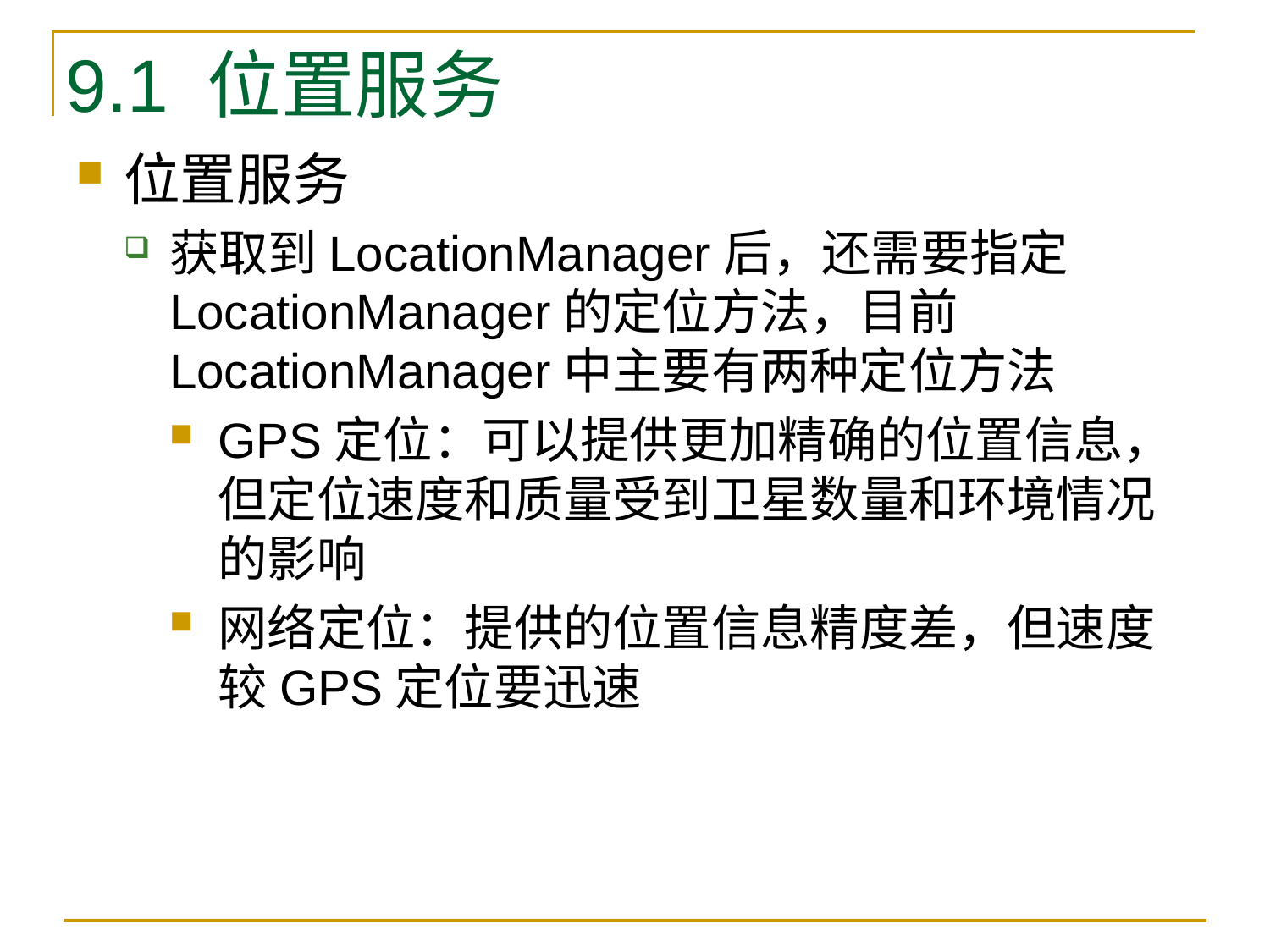

# 9.1 位置服务
位置服务
获取到LocationManager后，还需要指定LocationManager的定位方法，目前LocationManager中主要有两种定位方法
GPS定位：可以提供更加精确的位置信息，但定位速度和质量受到卫星数量和环境情况的影响
网络定位：提供的位置信息精度差，但速度较GPS定位要迅速